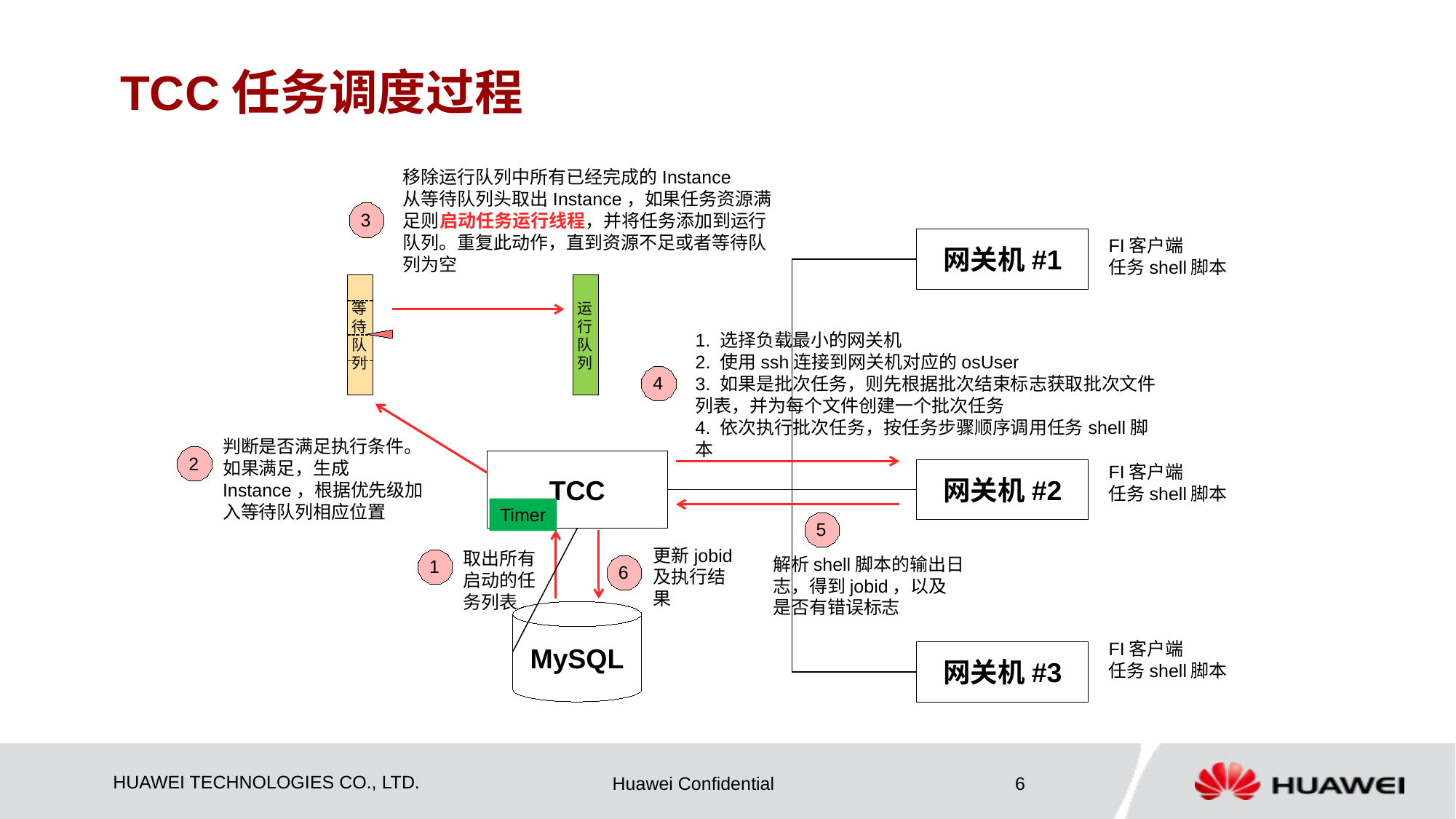

# TCC任务调度过程
移除运行队列中所有已经完成的Instance
从等待队列头取出Instance，如果任务资源满足则启动任务运行线程，并将任务添加到运行队列。重复此动作，直到资源不足或者等待队列为空

3
网关机#1
FI客户端
任务shell脚本

等待队列
运行队列

1. 选择负载最小的网关机
2. 使用ssh连接到网关机对应的osUser
3. 如果是批次任务，则先根据批次结束标志获取批次文件列表，并为每个文件创建一个批次任务
4. 依次执行批次任务，按任务步骤顺序调用任务shell脚本

4
判断是否满足执行条件。
如果满足，生成Instance，根据优先级加入等待队列相应位置

2
TCC
FI客户端
任务shell脚本
网关机#2
Timer

5
更新jobid及执行结果
取出所有启动的任务列表
解析shell脚本的输出日志，得到jobid，以及是否有错误标志

1

6
MySQL
FI客户端
任务shell脚本
网关机#3